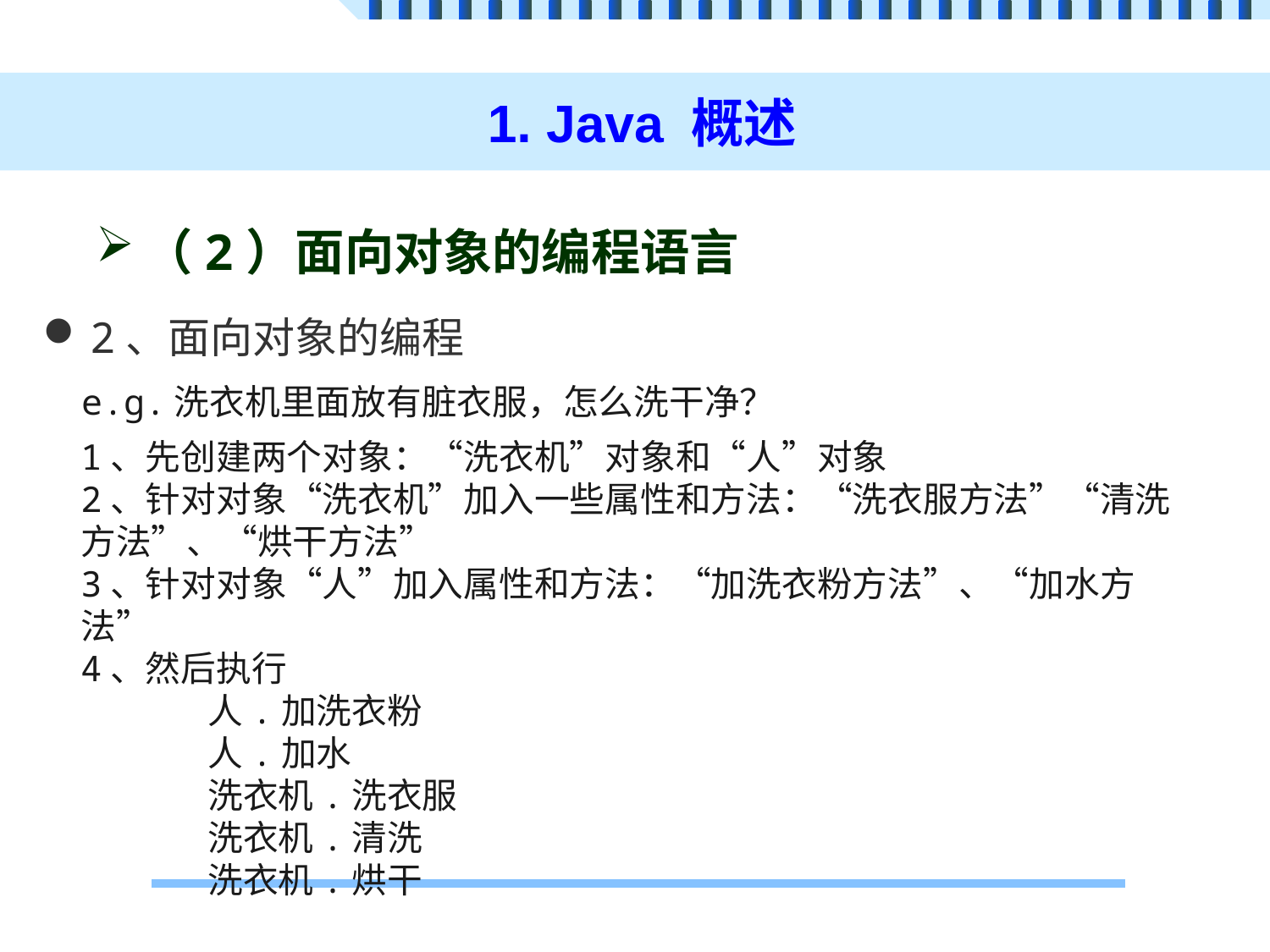

# 1. Java 概述
（2）面向对象的编程语言
2、面向对象的编程
e.g.洗衣机里面放有脏衣服，怎么洗干净？
1、先创建两个对象：“洗衣机”对象和“人”对象
2、针对对象“洗衣机”加入一些属性和方法：“洗衣服方法”“清洗方法”、“烘干方法”
3、针对对象“人”加入属性和方法：“加洗衣粉方法”、“加水方法”
4、然后执行
	人.加洗衣粉
	人.加水
	洗衣机.洗衣服
	洗衣机.清洗
	洗衣机.烘干